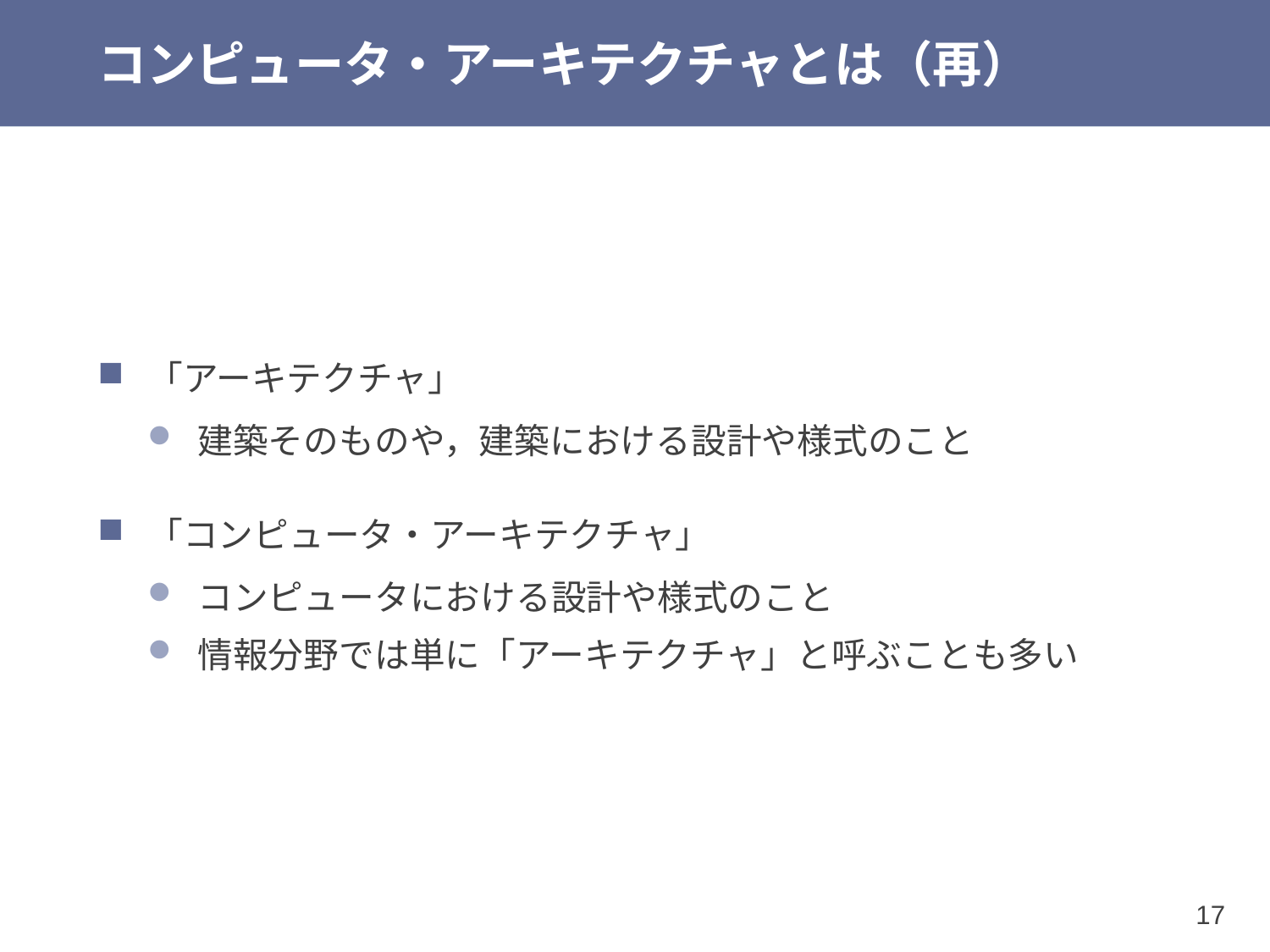

# コンピュータ・アーキテクチャとは（再）
「アーキテクチャ」
建築そのものや，建築における設計や様式のこと
「コンピュータ・アーキテクチャ」
コンピュータにおける設計や様式のこと
情報分野では単に「アーキテクチャ」と呼ぶことも多い